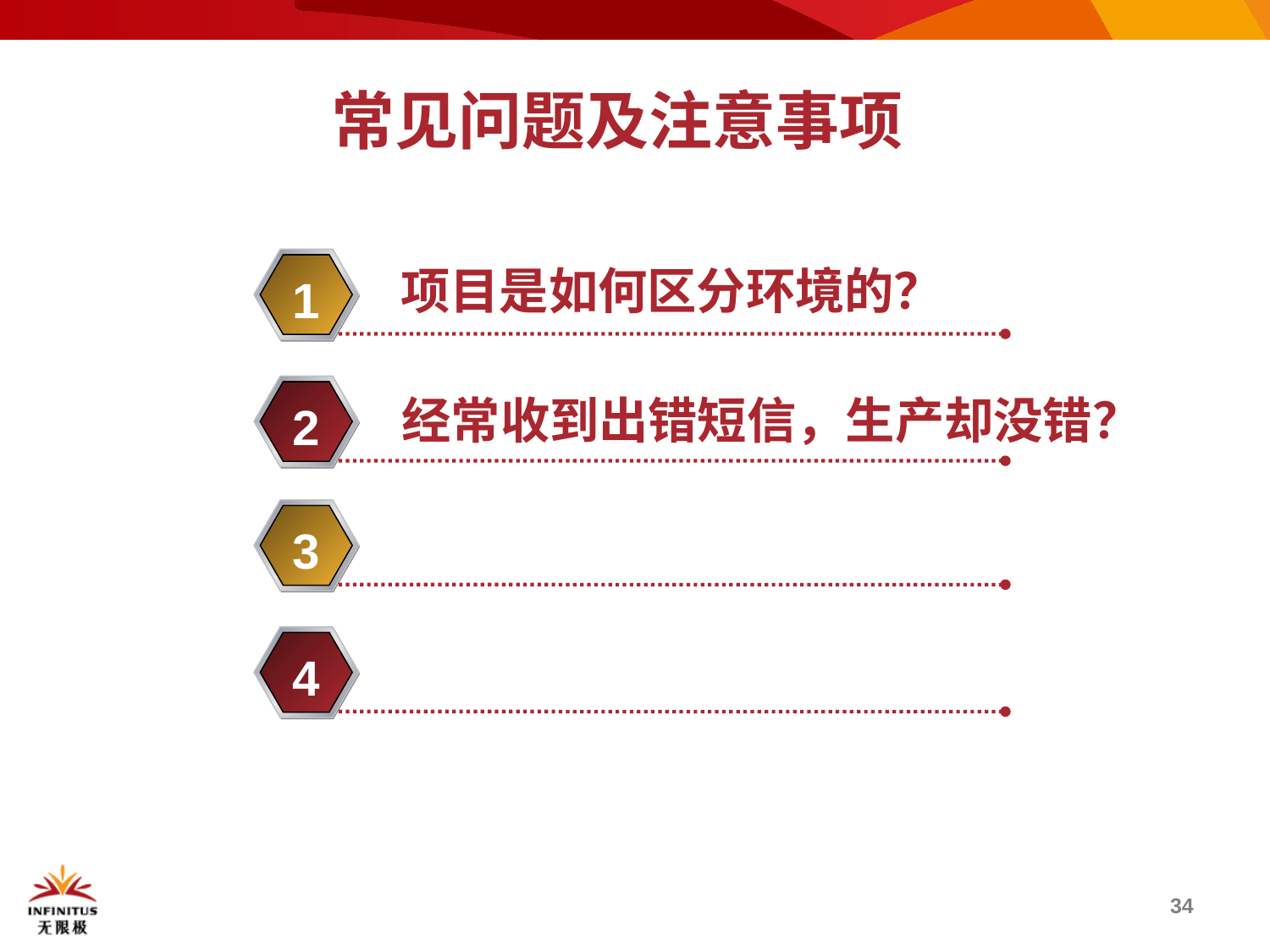

常见问题及注意事项

项目是如何区分环境的？
1

经常收到出错短信，生产却没错？
2

3

4

34